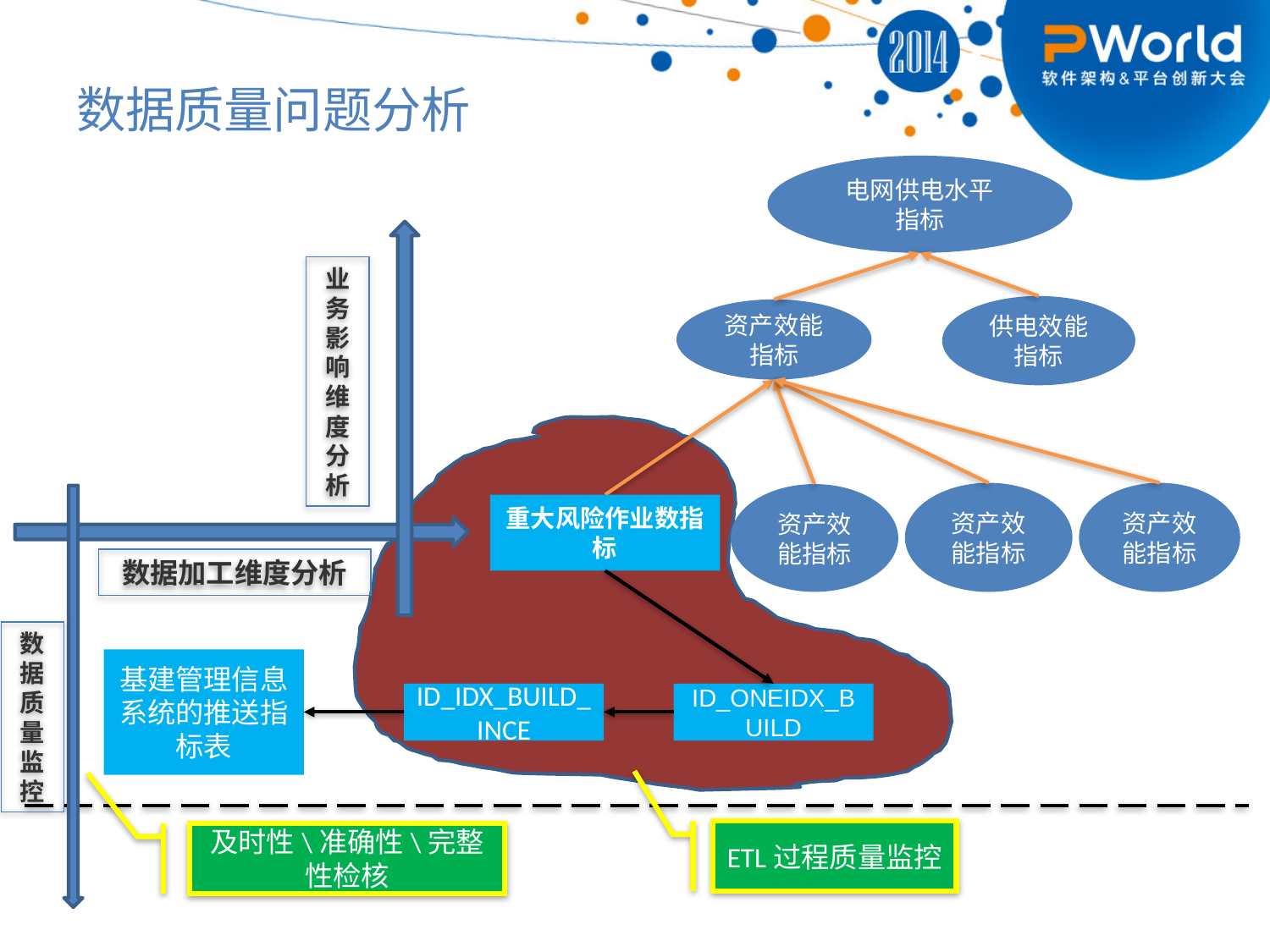

# 数据质量问题分析
电网供电水平
指标

业务影响维度分析
供电效能指标
资产效能指标

资产效能指标
资产效能指标
资产效能指标

重大风险作业数指标

数据加工维度分析
数据质量监控
基建管理信息系统的推送指标表
ID_IDX_BUILD_INCE
ID_ONEIDX_BUILD
ETL过程质量监控
及时性\准确性\完整性检核